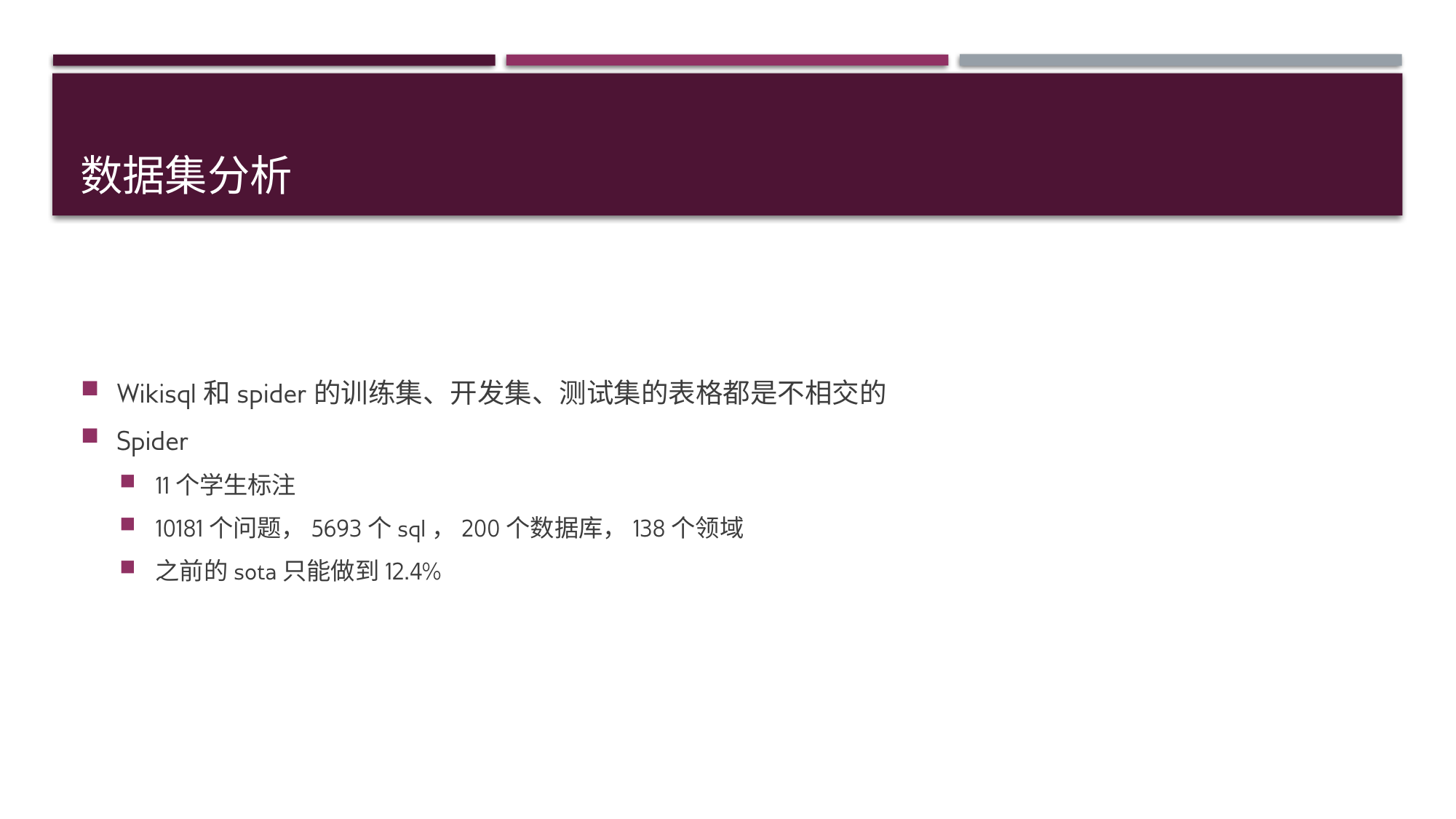

# 数据集分析
Wikisql和spider的训练集、开发集、测试集的表格都是不相交的
Spider
11个学生标注
10181个问题，5693个sql，200个数据库，138个领域
之前的sota只能做到12.4%